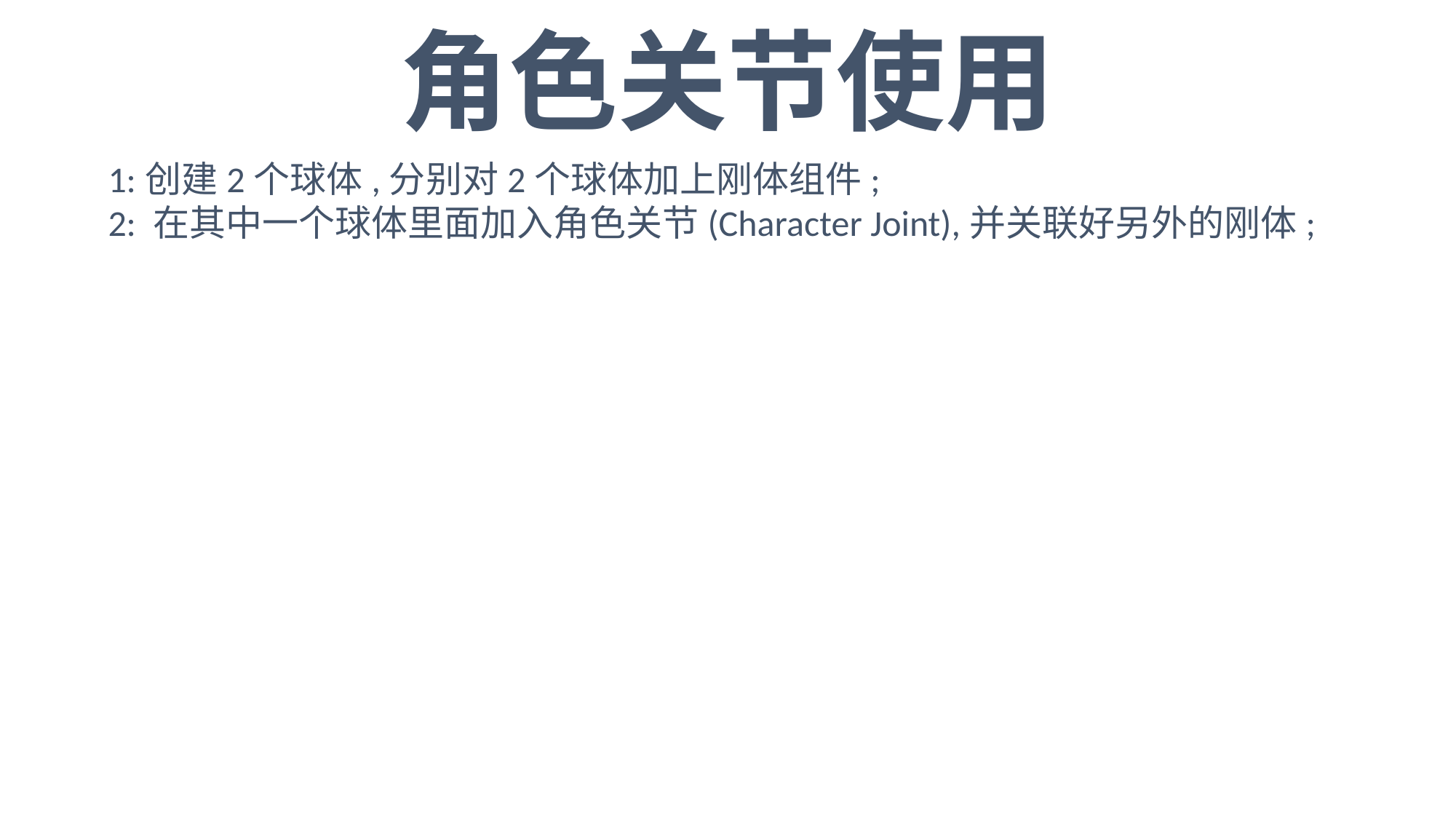

角色关节使用
1:创建2个球体,分别对2个球体加上刚体组件;
2: 在其中一个球体里面加入角色关节(Character Joint),并关联好另外的刚体;
9